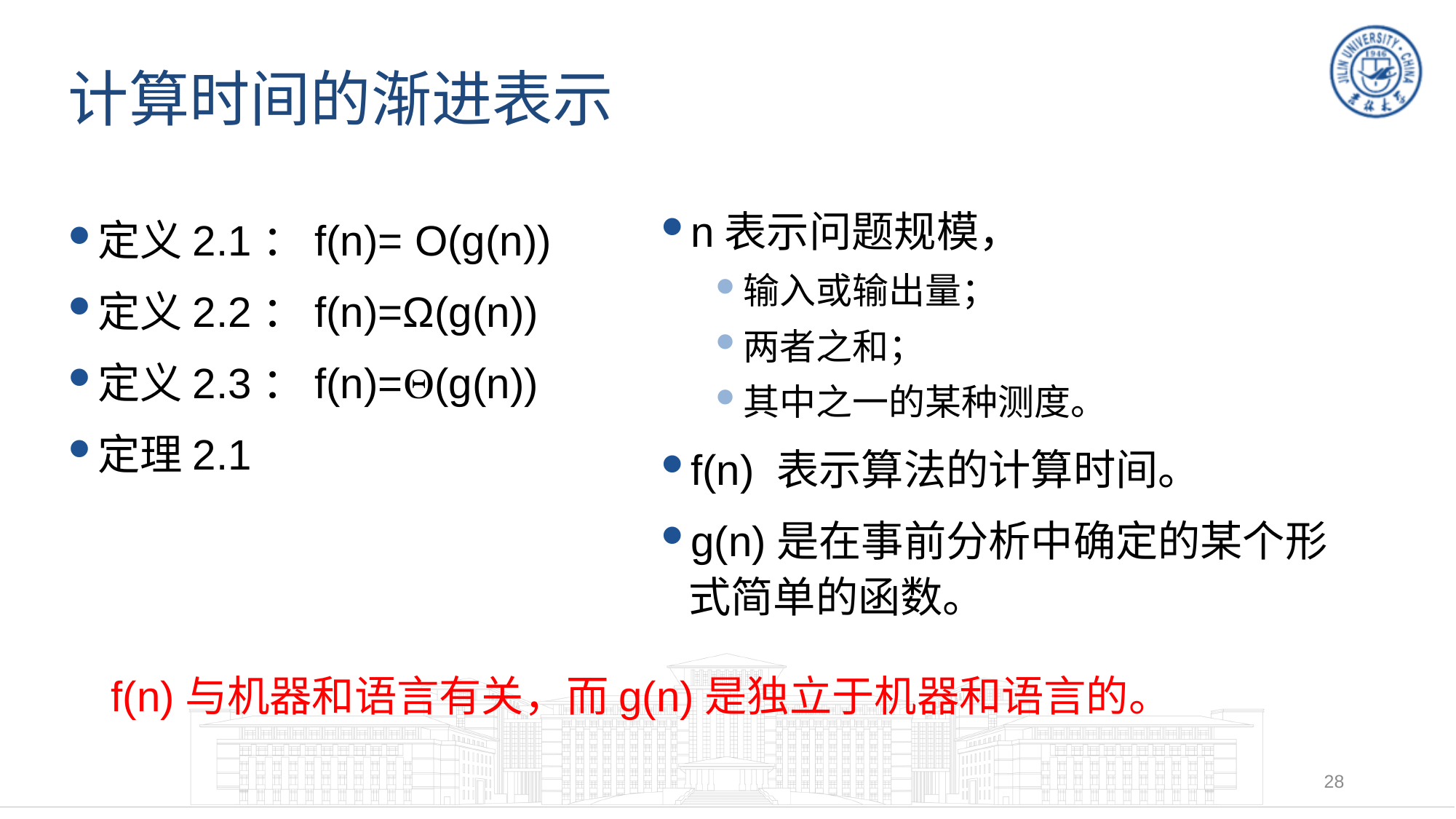

# 计算时间的渐进表示
n表示问题规模，
输入或输出量；
两者之和；
其中之一的某种测度。
f(n) 表示算法的计算时间。
g(n)是在事前分析中确定的某个形式简单的函数。
定义2.1：f(n)= O(g(n))
定义2.2：f(n)=Ω(g(n))
定义2.3：f(n)=Θ(g(n))
定理2.1
f(n)与机器和语言有关，而g(n)是独立于机器和语言的。
28